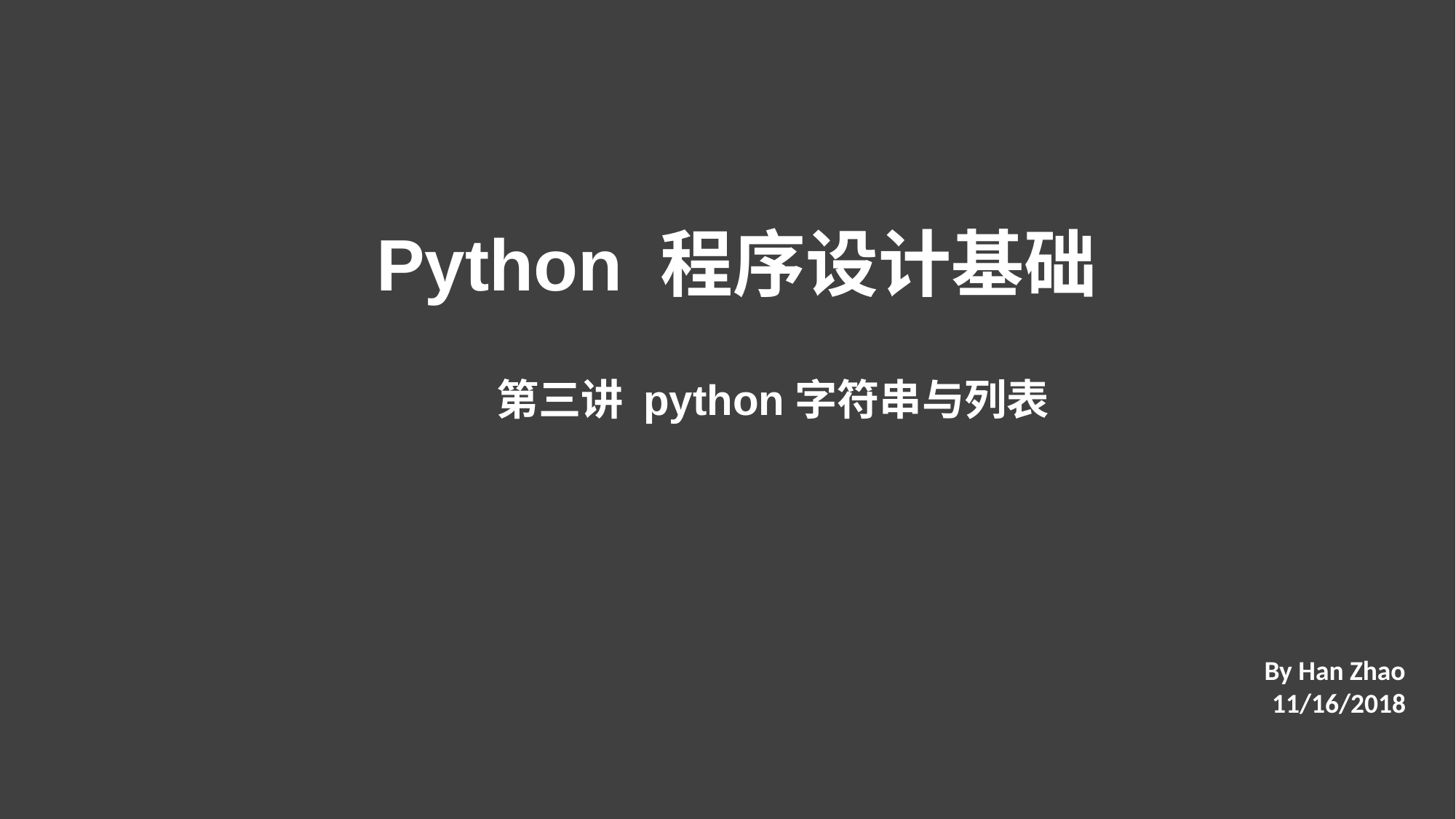

Python 程序设计基础
第三讲 python字符串与列表
By Han Zhao
11/16/2018